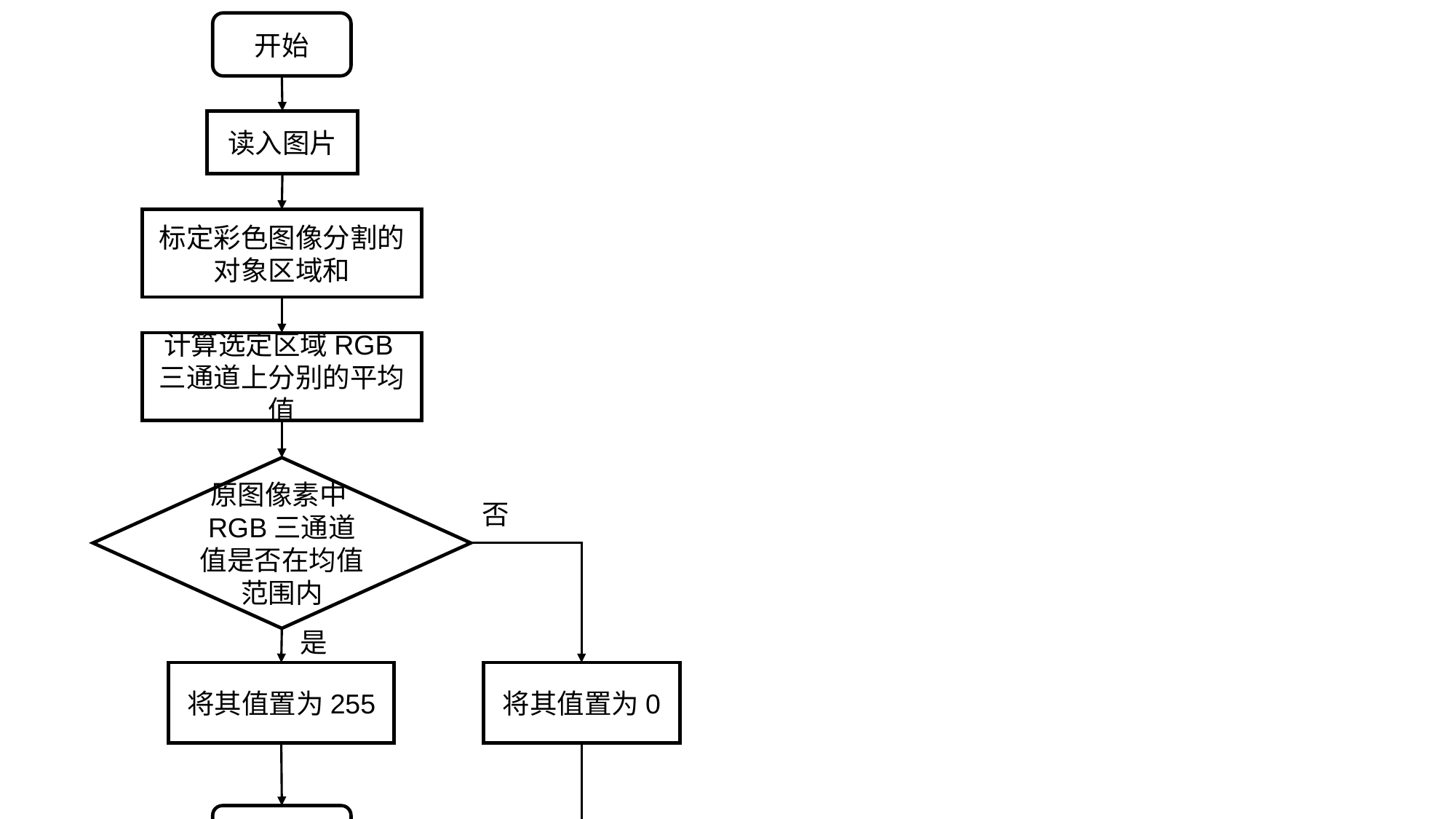

开始
读入图片
标定彩色图像分割的对象区域和
计算选定区域RGB三通道上分别的平均值
原图像素中RGB三通道值是否在均值范围内
否
是
将其值置为255
将其值置为0
结束